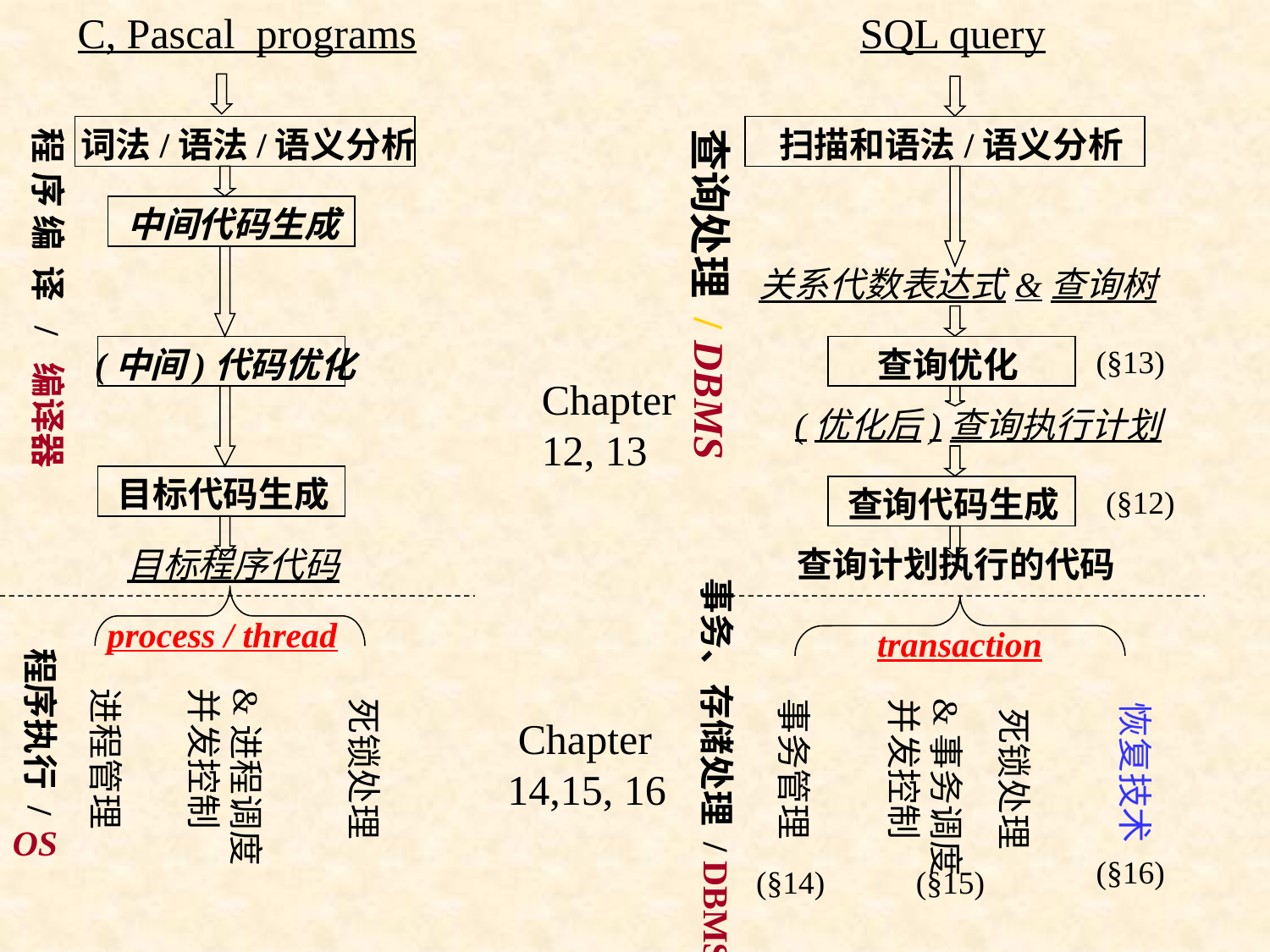

C, Pascal  programs
SQL query

程 序 编  译  /  编译器
词法/语法/语义分析
扫描和语法/语义分析

查询处理 / DBMS

中间代码生成

关系代数表达式&查询树

 Chapter12, 13

(中间)代码优化
查询优化
(§13)

(优化后)查询执行计划

目标代码生成

查询代码生成
(§12)

目标程序代码
查询计划执行的代码
事务、存储处理 / DBMS

process / thread
transaction
程序执行 /
进程管理
&进程调度
并发控制
死锁处理
事务管理
&事务调度
并发控制
恢复技术
死锁处理
 Chapter
14,15, 16

OS
(§16)
(§14)
(§15)
78